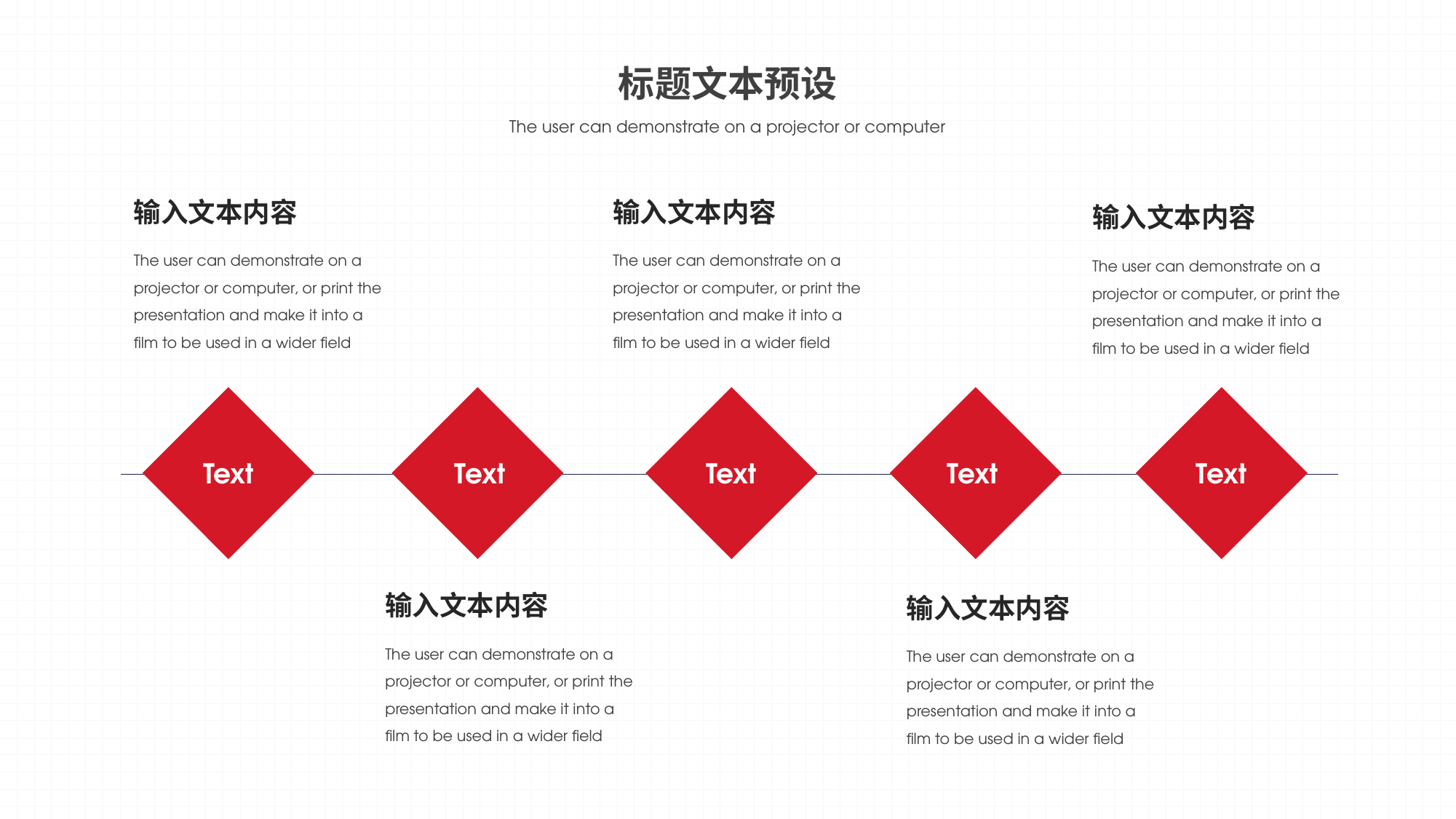

标题文本预设
The user can demonstrate on a projector or computer
输入文本内容
输入文本内容
输入文本内容
The user can demonstrate on a projector or computer, or print the presentation and make it into a film to be used in a wider field
The user can demonstrate on a projector or computer, or print the presentation and make it into a film to be used in a wider field
The user can demonstrate on a projector or computer, or print the presentation and make it into a film to be used in a wider field

Text
Text
Text
Text
Text
输入文本内容
输入文本内容
The user can demonstrate on a projector or computer, or print the presentation and make it into a film to be used in a wider field
The user can demonstrate on a projector or computer, or print the presentation and make it into a film to be used in a wider field